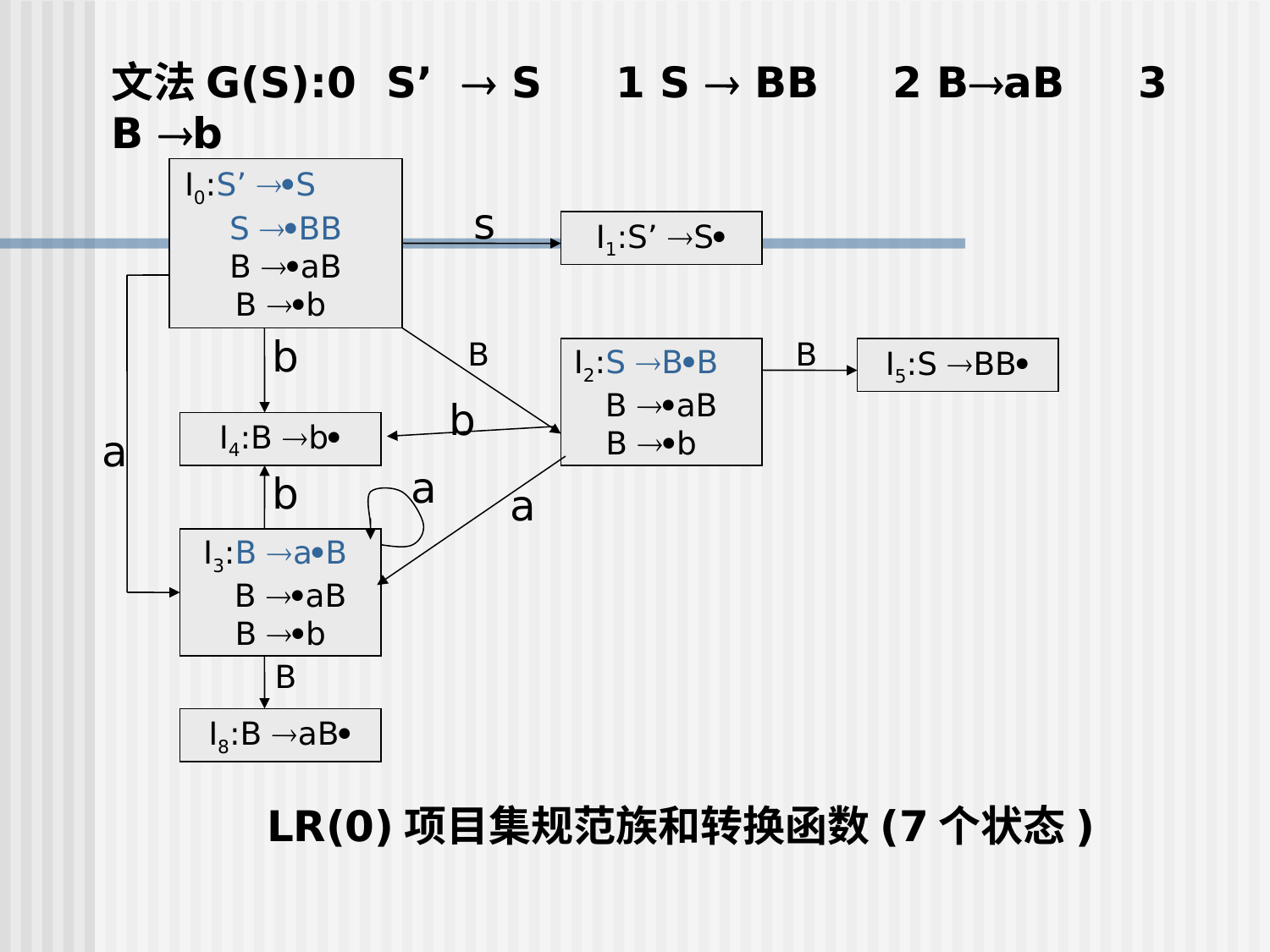

文法G(S):0  S’  → S     1 S → BB     2 B→aB     3 B →b
I0:S’ →•S
S →•BB
B →•aB
B →•b
s
I1:S’ →S•

b

B
B
I2:S →B•B
B →•aB
B →•b
I5:S →BB•

b
I4:B →b•
a

a

b

a

I3:B →a•B
  B →•aB
  B →•b

B

I8:B →aB•
LR(0)项目集规范族和转换函数(7个状态)